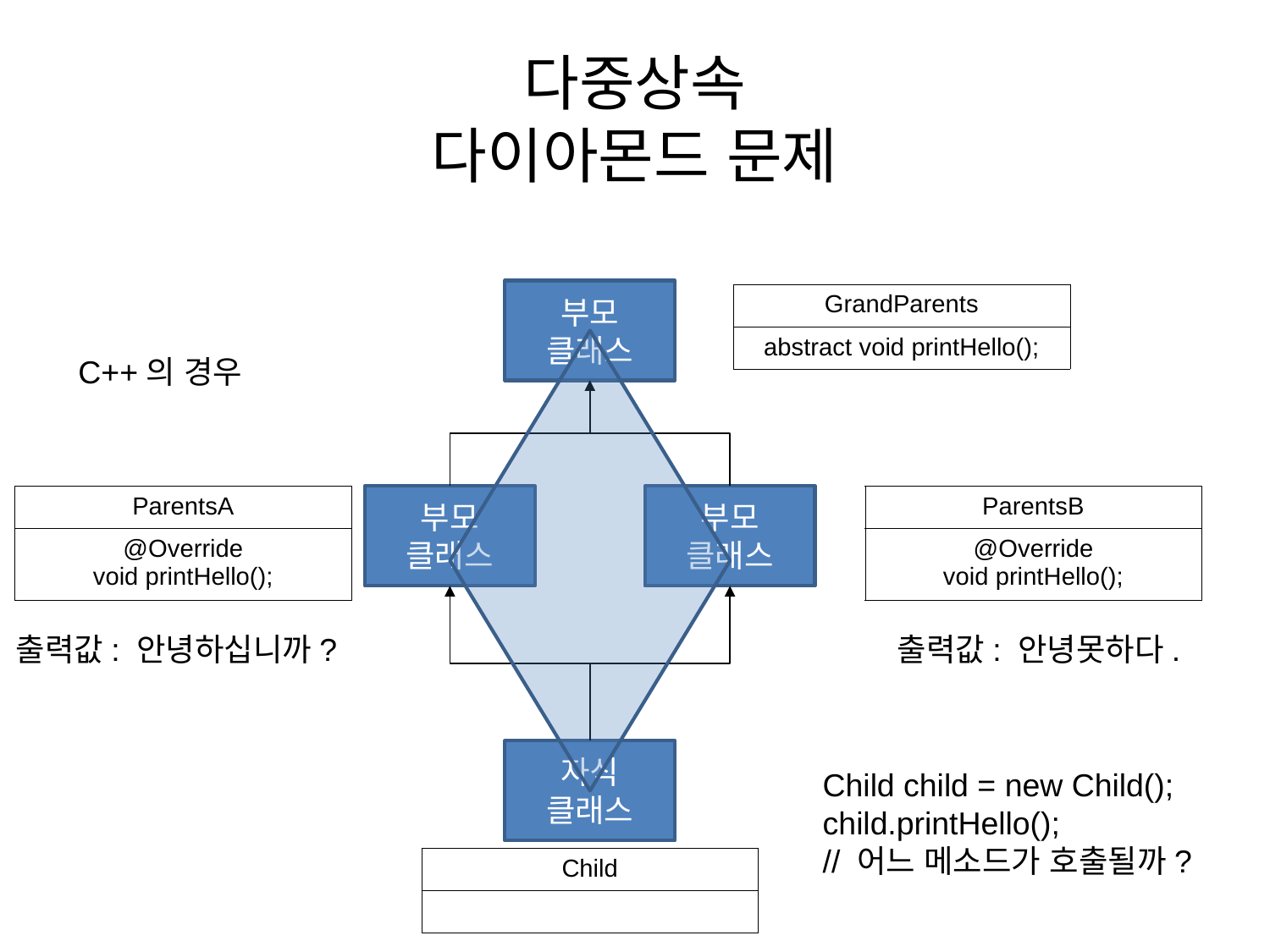

# 다중상속 다이아몬드 문제
부모
클래스
| GrandParents |
| --- |
| abstract void printHello(); |

C++의 경우
| ParentsA |
| --- |
| @Override void printHello(); |
부모
클래스
부모
클래스
| ParentsB |
| --- |
| @Override void printHello(); |
출력값: 안녕하십니까?
출력값: 안녕못하다.
자식
클래스
Child child = new Child();
child.printHello();
// 어느 메소드가 호출될까?
| Child |
| --- |
|  |